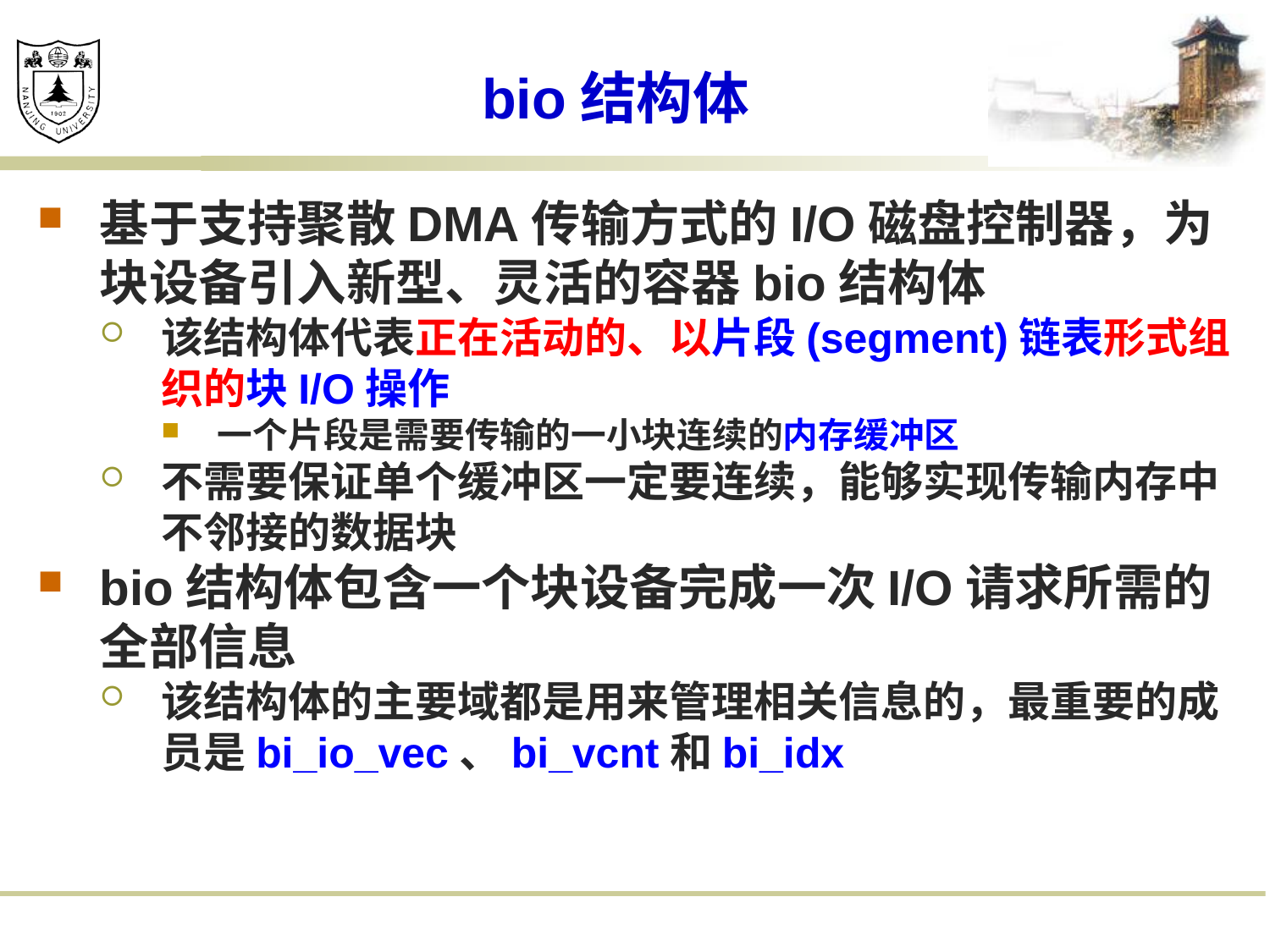

# bio结构体
基于支持聚散DMA传输方式的I/O磁盘控制器，为块设备引入新型、灵活的容器bio结构体
该结构体代表正在活动的、以片段(segment)链表形式组织的块I/O操作
一个片段是需要传输的一小块连续的内存缓冲区
不需要保证单个缓冲区一定要连续，能够实现传输内存中不邻接的数据块
bio结构体包含一个块设备完成一次I/O请求所需的全部信息
该结构体的主要域都是用来管理相关信息的，最重要的成员是bi_io_vec、bi_vcnt和bi_idx

109